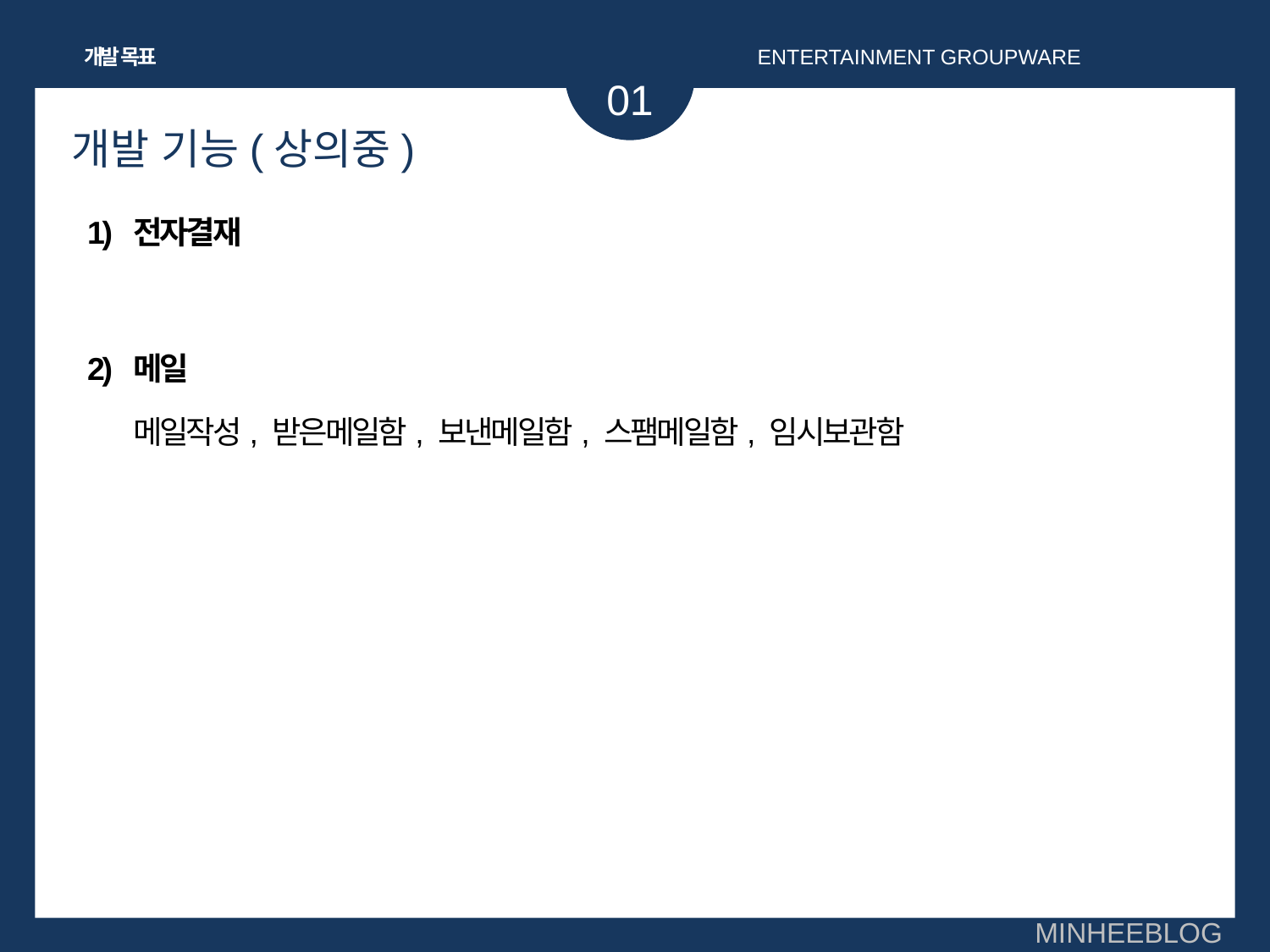

개발 목표
ENTERTAINMENT GROUPWARE
01

개발 기능(상의중)
1)  전자결재
2)  메일
메일작성, 받은메일함, 보낸메일함, 스팸메일함, 임시보관함
MINHEEBLOG